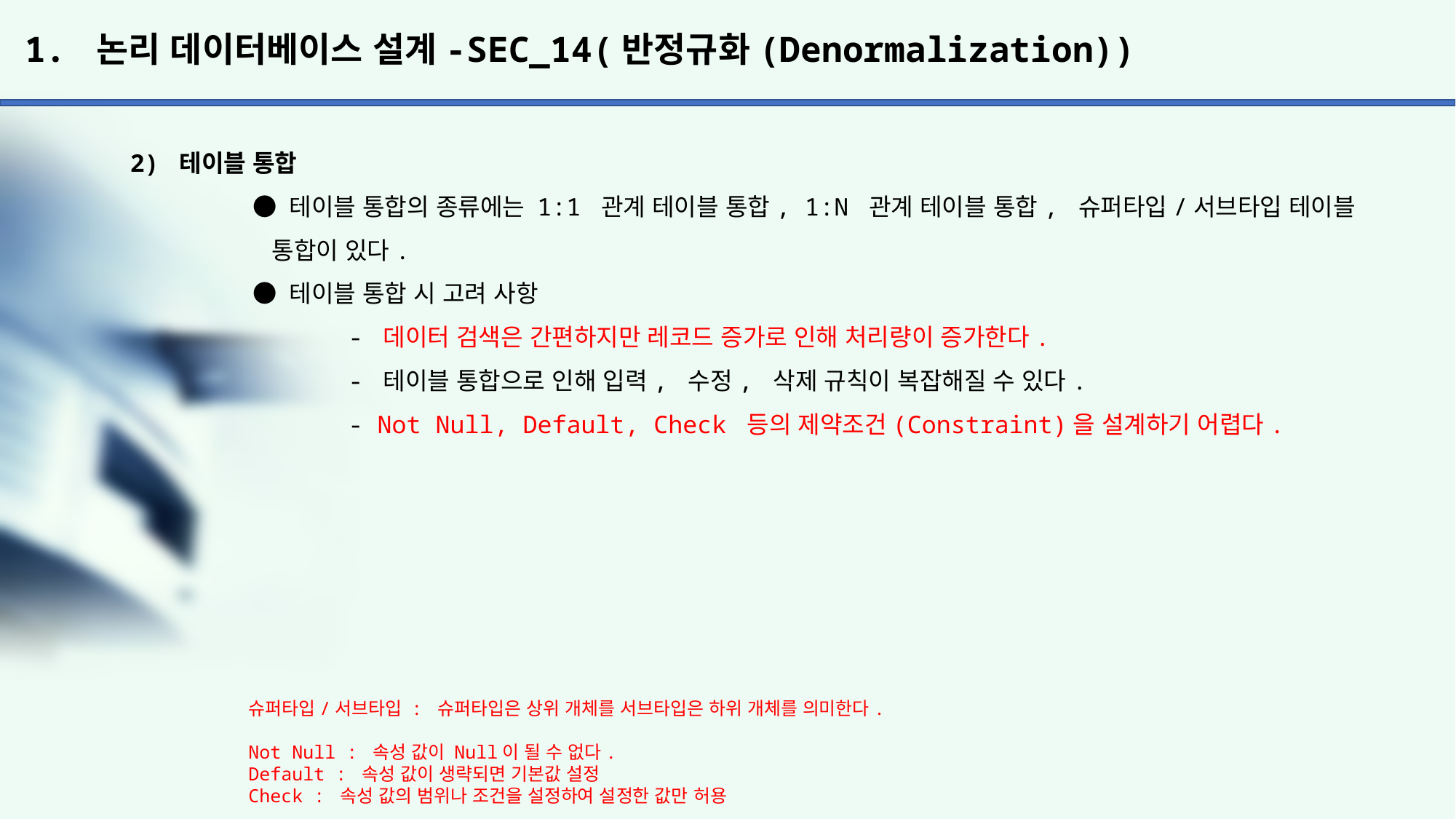

# 1. 논리 데이터베이스 설계-SEC_14(반정규화(Denormalization))
2) 테이블 통합
	  ● 테이블 통합의 종류에는 1:1 관계 테이블 통합, 1:N 관계 테이블 통합, 슈퍼타입/서브타입 테이블
	    통합이 있다.
	  ● 테이블 통합 시 고려 사항
		- 데이터 검색은 간편하지만 레코드 증가로 인해 처리량이 증가한다.
		- 테이블 통합으로 인해 입력, 수정, 삭제 규칙이 복잡해질 수 있다.
		- Not Null, Default, Check 등의 제약조건(Constraint)을 설계하기 어렵다.
슈퍼타입/서브타입 : 슈퍼타입은 상위 개체를 서브타입은 하위 개체를 의미한다.

Not Null : 속성 값이 Null이 될 수 없다.
Default : 속성 값이 생략되면 기본값 설정
Check : 속성 값의 범위나 조건을 설정하여 설정한 값만 허용